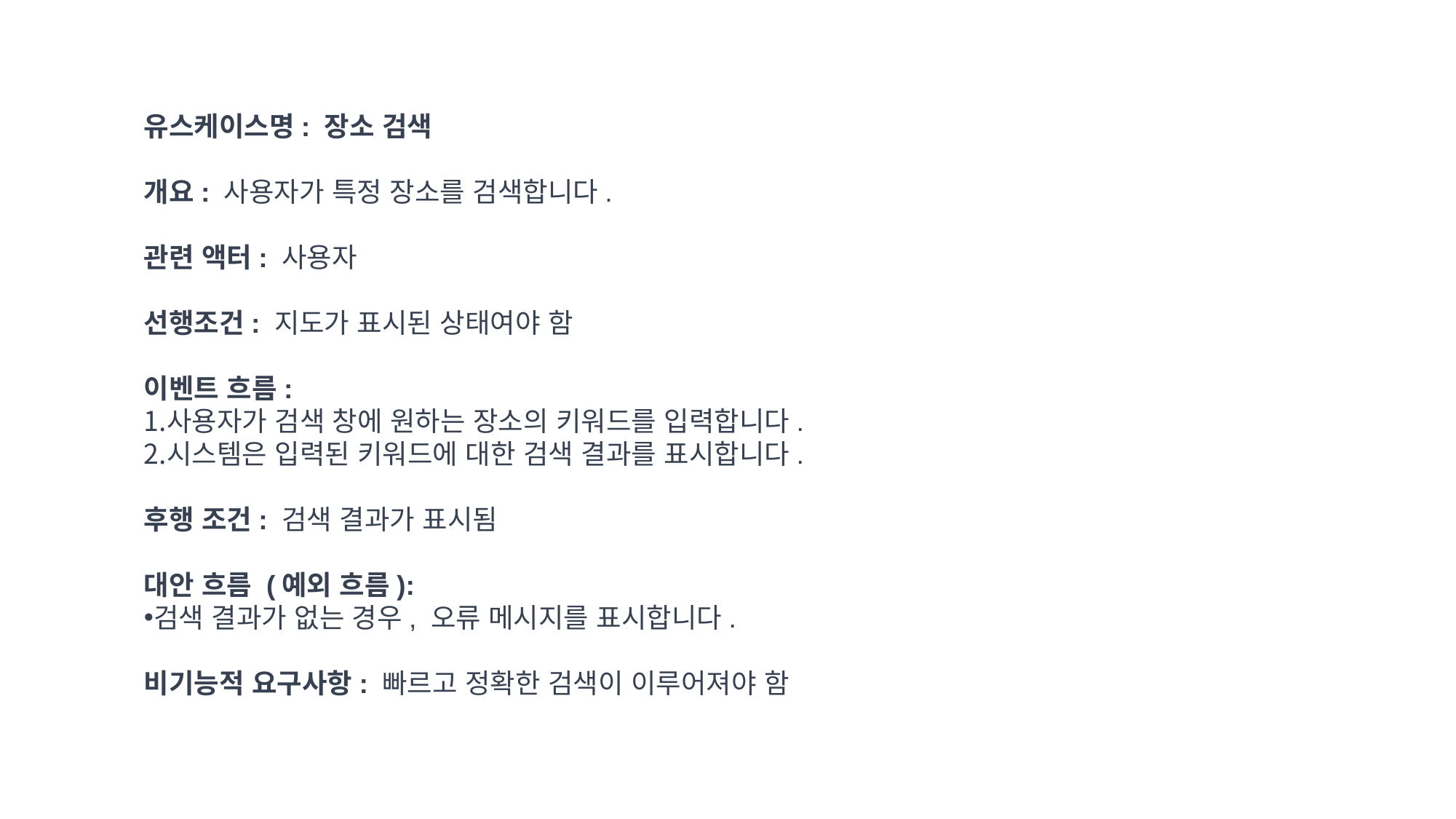

유스케이스명: 장소 검색

개요: 사용자가 특정 장소를 검색합니다.

관련 액터: 사용자

선행조건: 지도가 표시된 상태여야 함

이벤트 흐름:
사용자가 검색 창에 원하는 장소의 키워드를 입력합니다.
시스템은 입력된 키워드에 대한 검색 결과를 표시합니다.

후행 조건: 검색 결과가 표시됨

대안 흐름 (예외 흐름):
검색 결과가 없는 경우, 오류 메시지를 표시합니다.

비기능적 요구사항: 빠르고 정확한 검색이 이루어져야 함